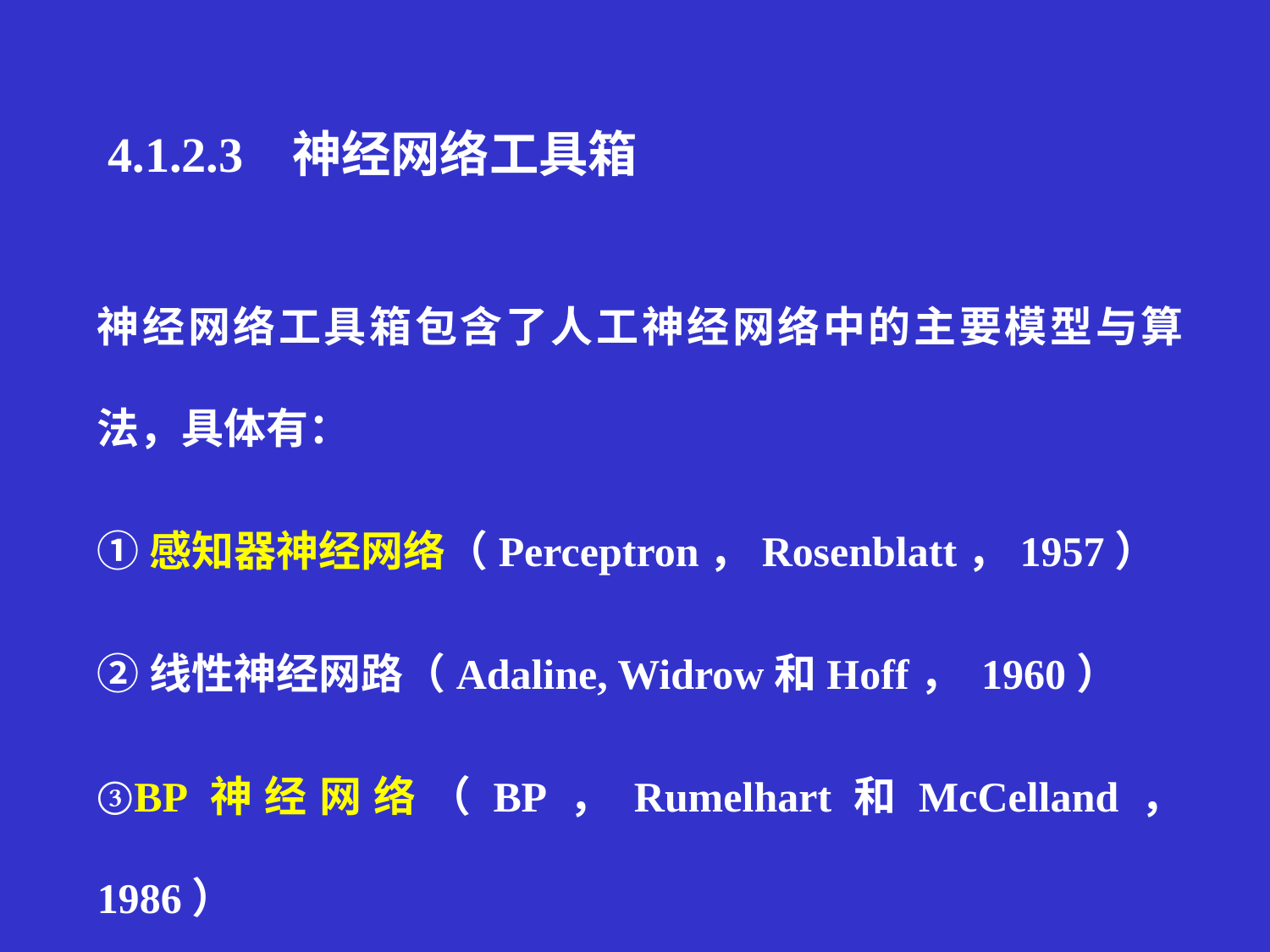

4.1.2.3   神经网络工具箱
神经网络工具箱包含了人工神经网络中的主要模型与算法，具体有：
①感知器神经网络（Perceptron，Rosenblatt，1957）
②线性神经网路（Adaline, Widrow和Hoff， 1960）
③BP神经网络（BP，Rumelhart和McCelland， 1986）